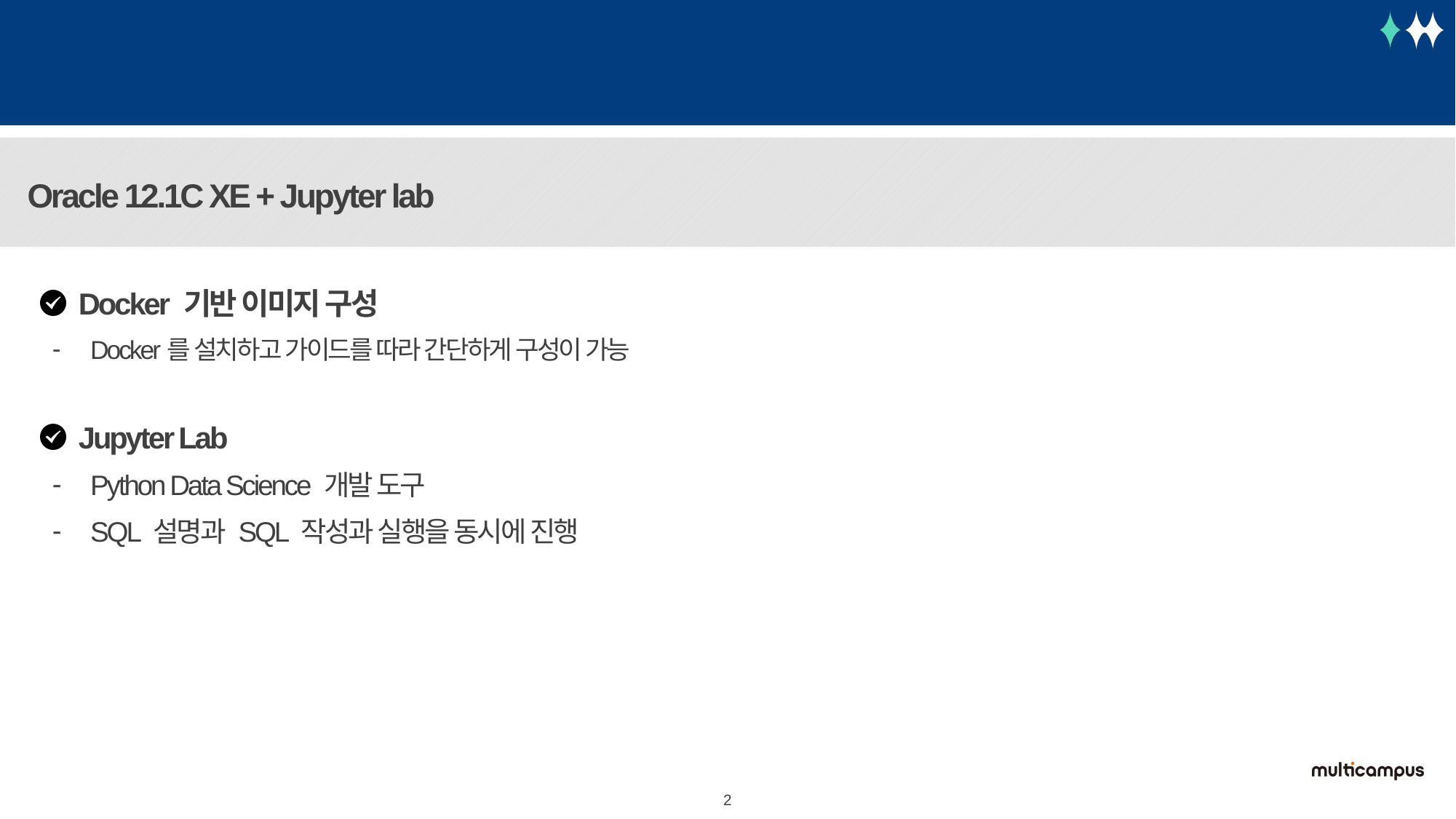

실습 환경 구성

Oracle 12.1C XE + Jupyter lab
Docker 기반 이미지 구성
Docker를 설치하고 가이드를 따라 간단하게 구성이 가능

Jupyter Lab
Python Data Science 개발 도구
SQL 설명과 SQL 작성과 실행을 동시에 진행